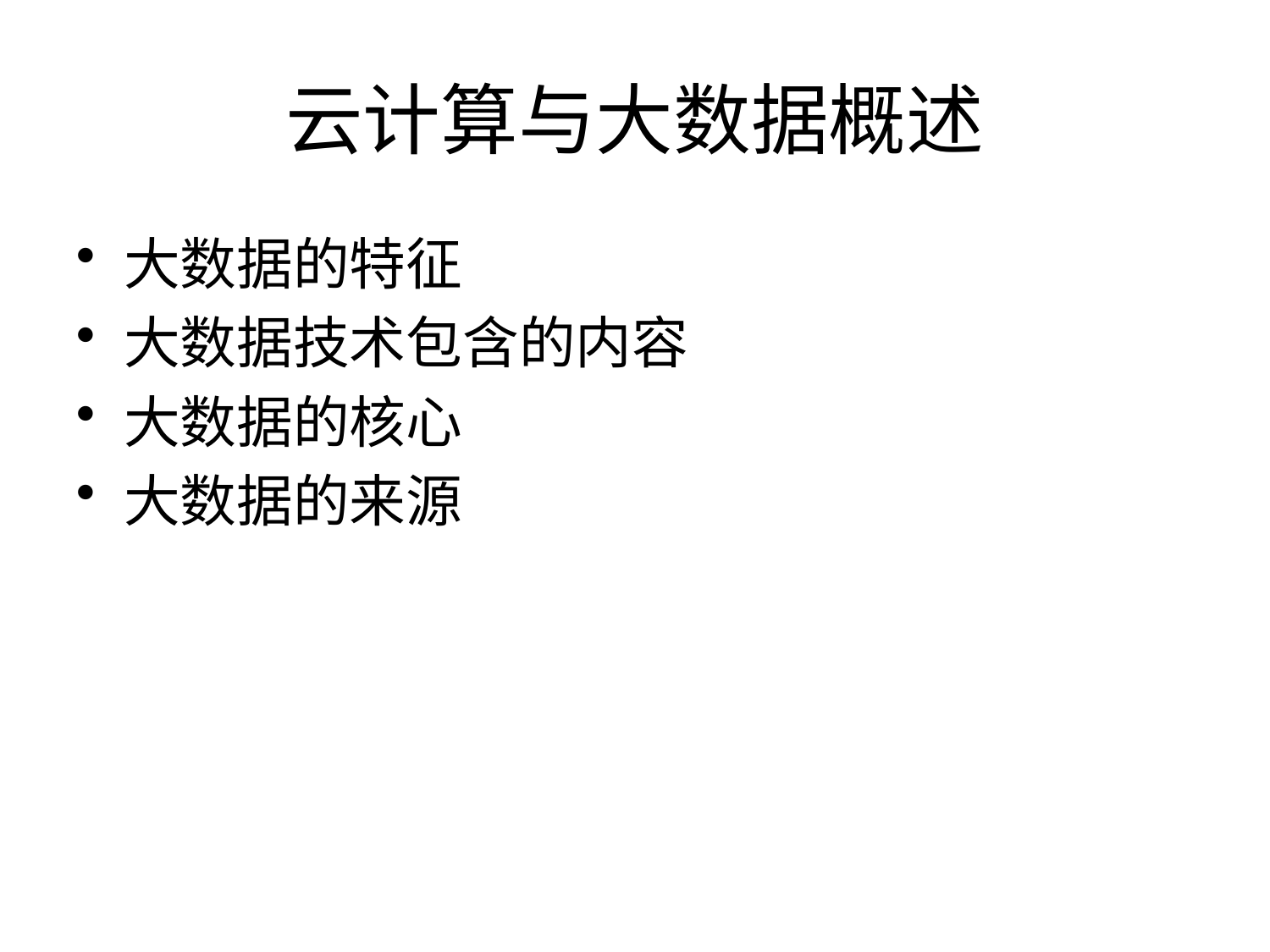

# 云计算与大数据概述
大数据的特征
大数据技术包含的内容
大数据的核心
大数据的来源